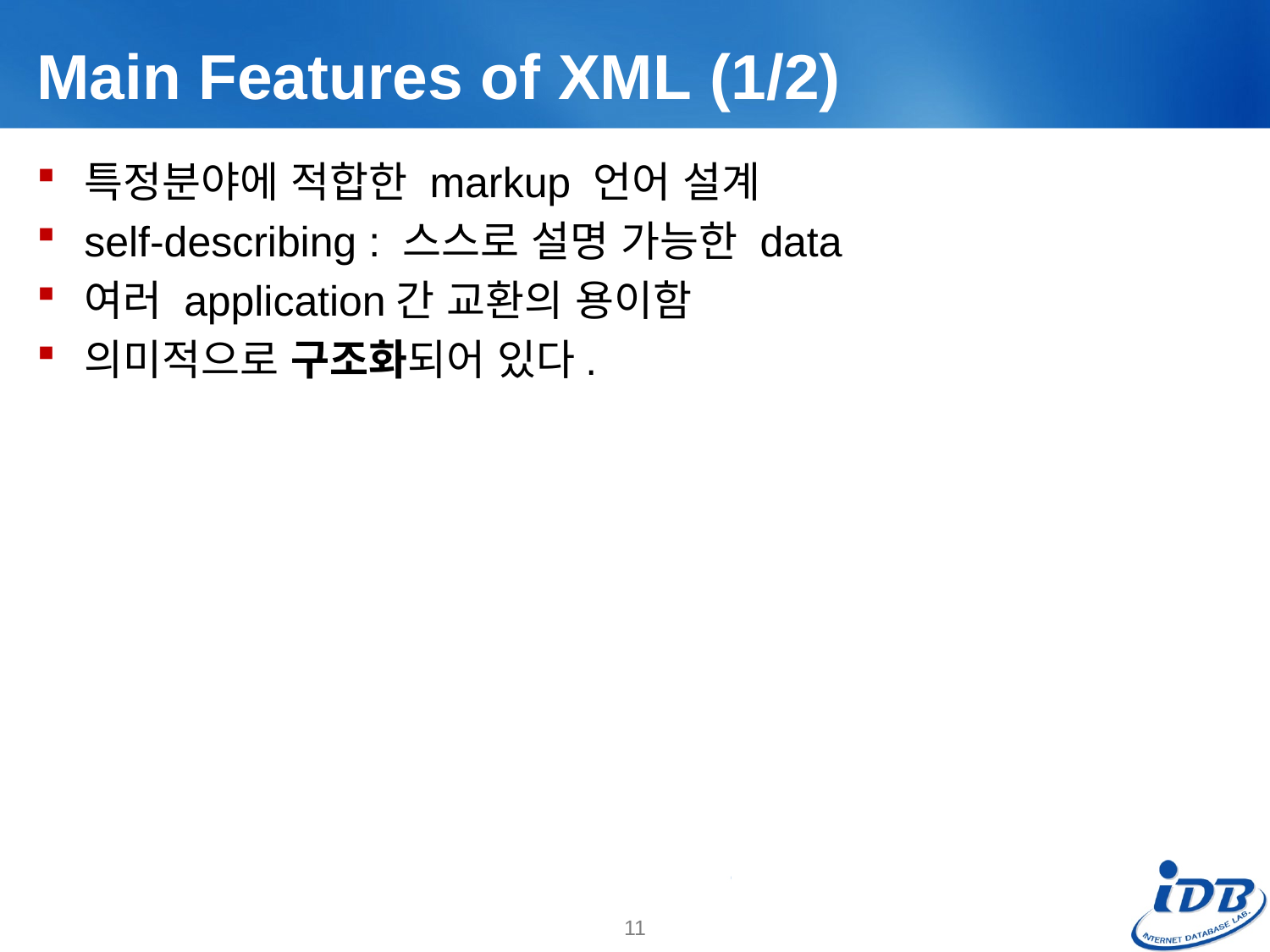

# Main Features of XML (1/2)
특정분야에 적합한 markup 언어 설계
self-describing : 스스로 설명 가능한 data
여러 application간 교환의 용이함
의미적으로 구조화되어 있다.
11